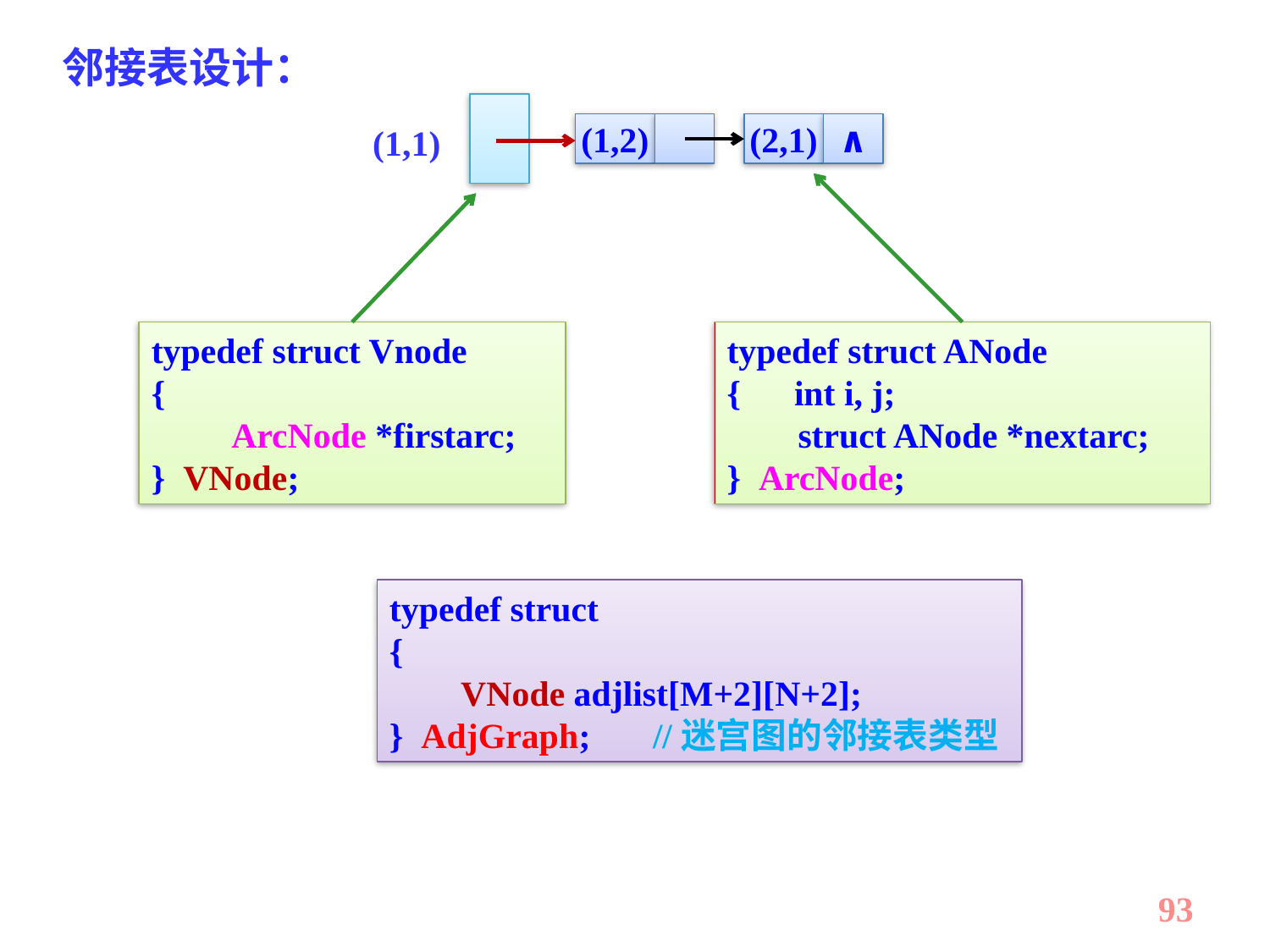

邻接表设计：

(1,2)

(2,1)
∧
(1,1)
typedef struct ANode
{      int i, j;
        struct ANode *nextarc;
}  ArcNode;
typedef struct Vnode
{
         ArcNode *firstarc;
}  VNode;
typedef struct
{
        VNode adjlist[M+2][N+2];
}  AdjGraph;       //迷宫图的邻接表类型
93